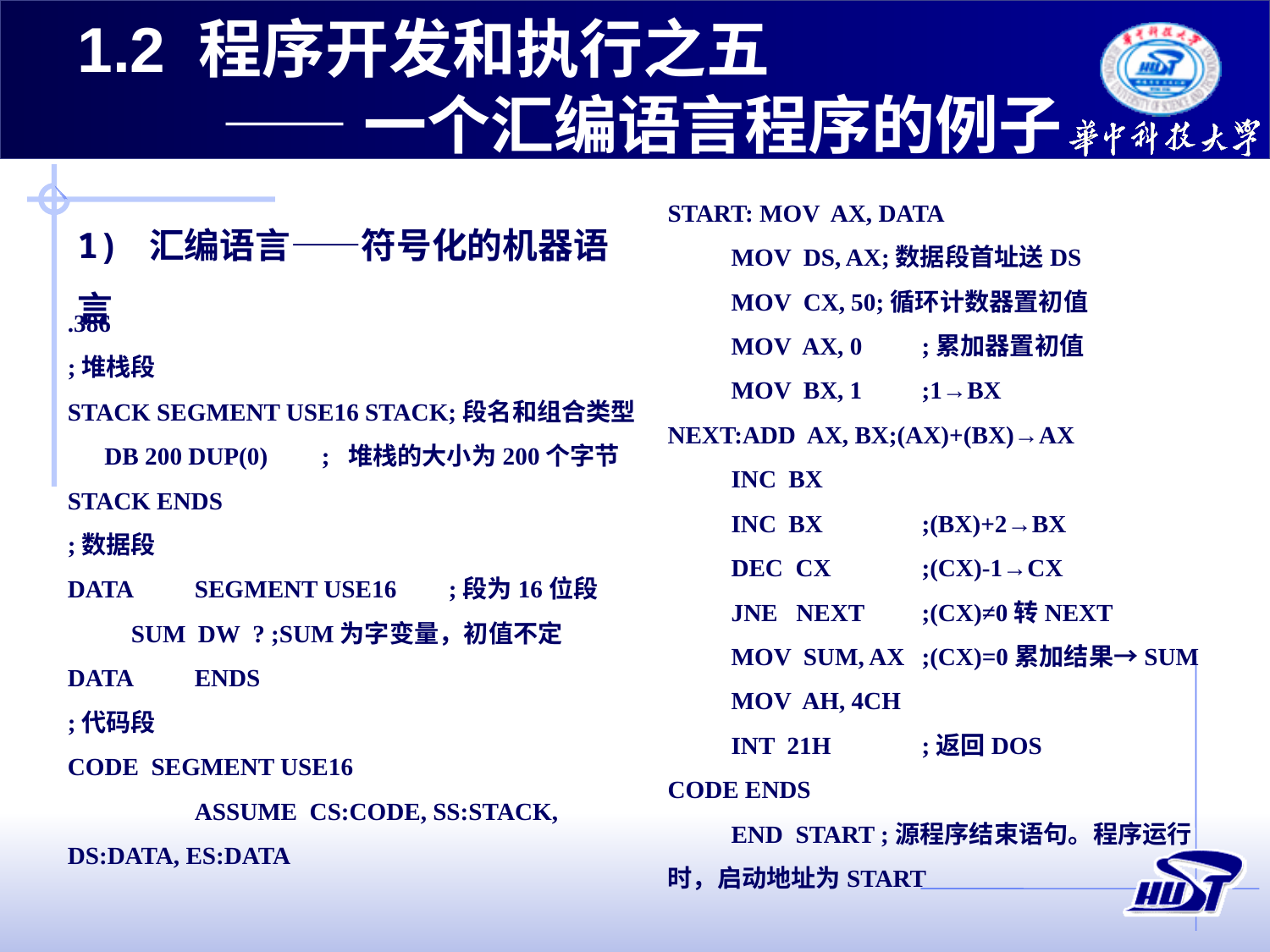

1.2 程序开发和执行之五
          ——一个汇编语言程序的例子
START: MOV  AX, DATA
MOV  DS, AX;数据段首址送DS
MOV  CX, 50;循环计数器置初值
MOV  AX, 0	;累加器置初值
MOV  BX, 1	;1→BX
NEXT:ADD  AX, BX;(AX)+(BX)→AX
INC  BX
INC  BX	;(BX)+2→BX
DEC  CX	;(CX)-1→CX
JNE   NEXT	;(CX)≠0转NEXT
MOV  SUM, AX	;(CX)=0累加结果→SUM
MOV  AH, 4CH
INT  21H	;返回DOS
CODE ENDS
END  START ;源程序结束语句。程序运行时，启动地址为START
1) 汇编语言——符号化的机器语言
.386
;堆栈段
STACK SEGMENT USE16 STACK;段名和组合类型
      DB 200 DUP(0)	;  堆栈的大小为200个字节
STACK ENDS
;数据段
DATA	SEGMENT USE16	;段为16位段
SUM  DW  ? ;SUM为字变量，初值不定
DATA	ENDS
;代码段
CODE  SEGMENT USE16
	ASSUME  CS:CODE, SS:STACK, DS:DATA, ES:DATA